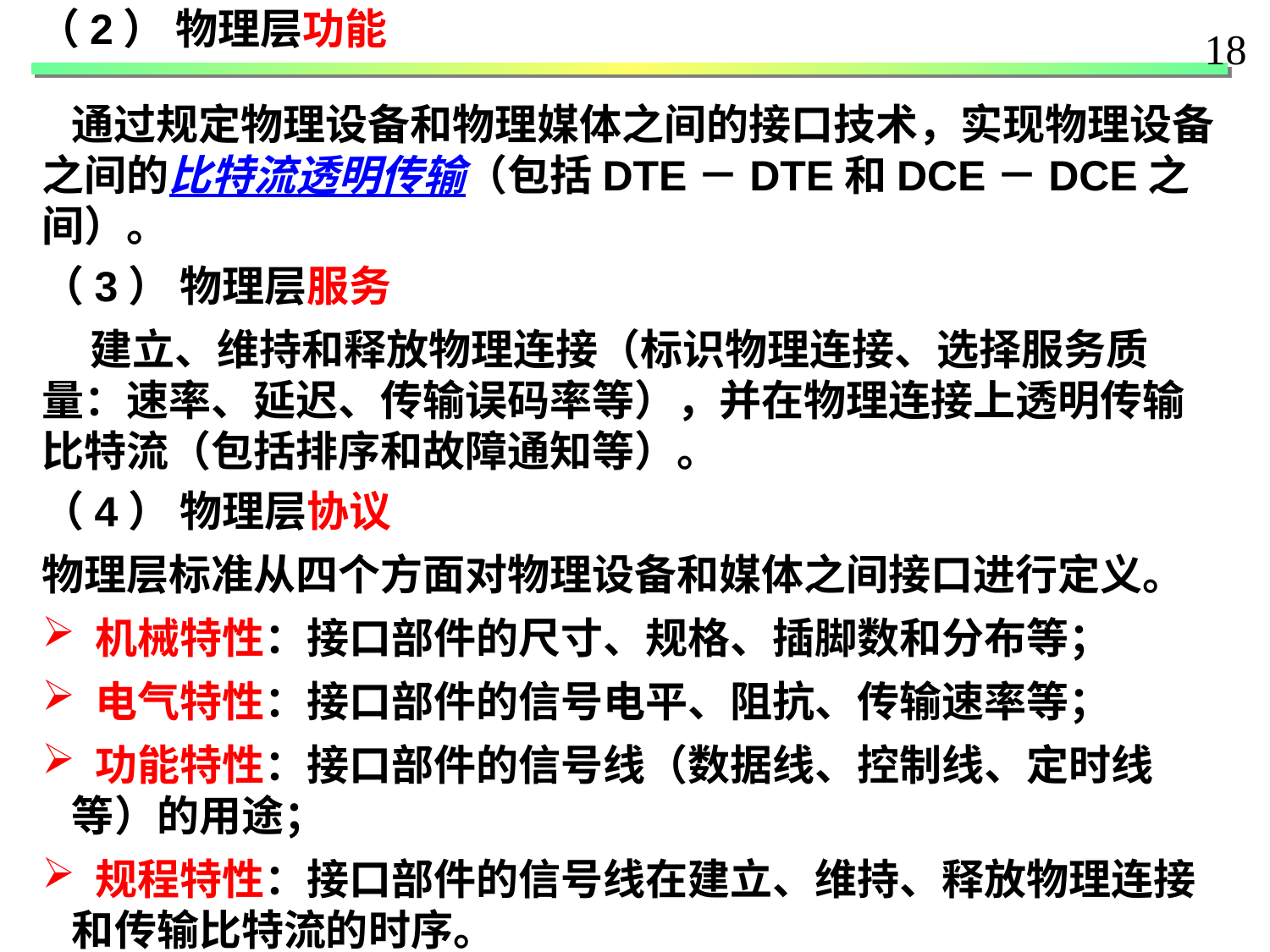

（2） 物理层功能
18

  通过规定物理设备和物理媒体之间的接口技术，实现物理设备之间的比特流透明传输（包括DTE－DTE和DCE－DCE之间）。
（3） 物理层服务
    建立、维持和释放物理连接（标识物理连接、选择服务质量：速率、延迟、传输误码率等），并在物理连接上透明传输比特流（包括排序和故障通知等）。
（4） 物理层协议
物理层标准从四个方面对物理设备和媒体之间接口进行定义。
 机械特性：接口部件的尺寸、规格、插脚数和分布等；
 电气特性：接口部件的信号电平、阻抗、传输速率等；
 功能特性：接口部件的信号线（数据线、控制线、定时线等）的用途；
 规程特性：接口部件的信号线在建立、维持、释放物理连接和传输比特流的时序。